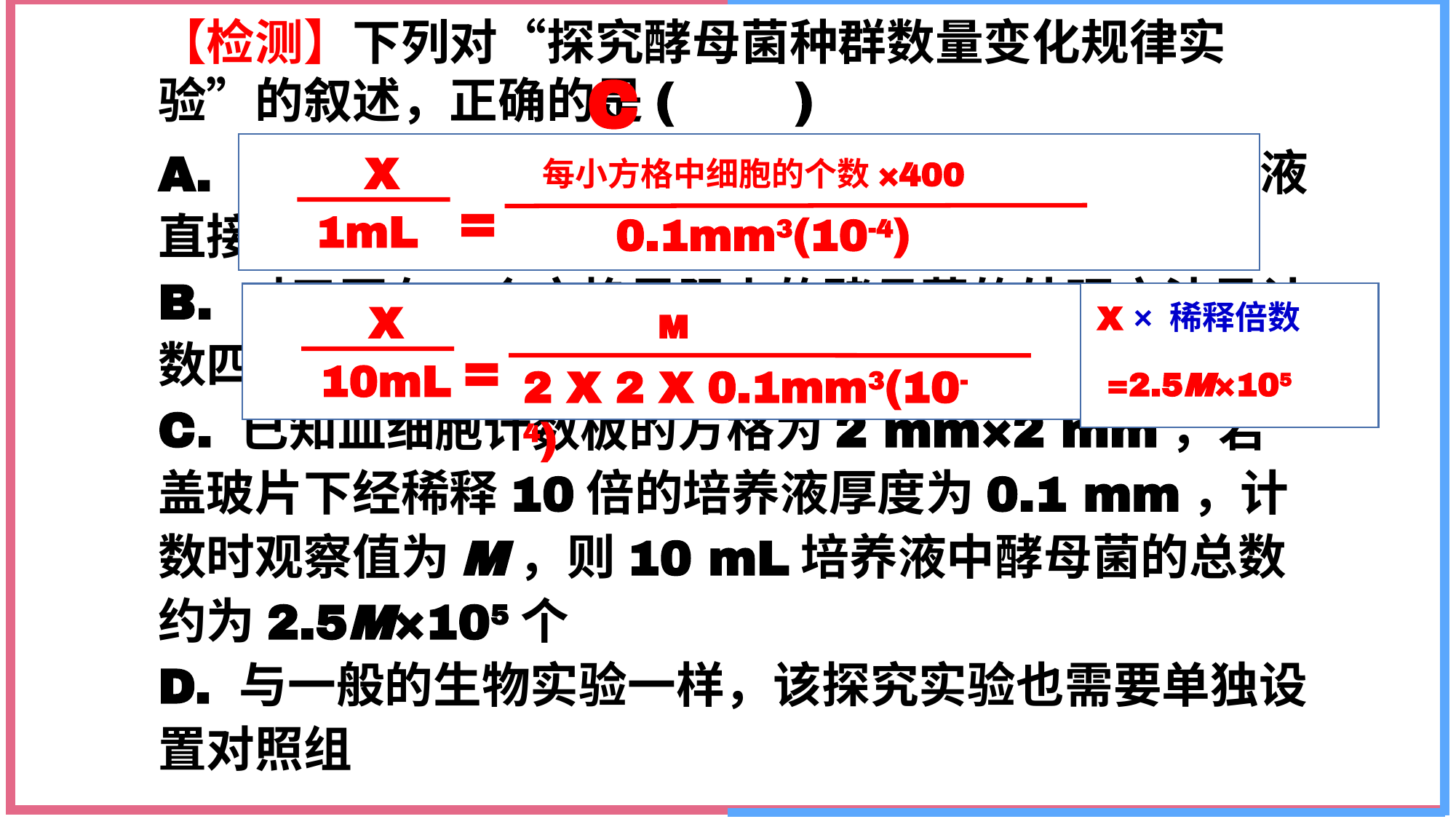

【检测】下列对“探究酵母菌种群数量变化规律实验”的叙述，正确的是(　　)
C
A. 用血细胞计数板计数酵母菌个数时，取适量培养液直接滴加到计数室内
B. 对于压在一个方格界限上的酵母菌的处理方法是计数四条边及其顶角的酵母菌数
C. 已知血细胞计数板的方格为2 mm×2 mm，若盖玻片下经稀释10倍的培养液厚度为0.1 mm，计数时观察值为M，则10 mL培养液中酵母菌的总数约为2.5M×105个
D. 与一般的生物实验一样，该探究实验也需要单独设置对照组

X
每小方格中细胞的个数×400

=
1mL

0.1mm3(10-4)

X

M
=
10mL

2 X 2 X 0.1mm3(10-4)

X × 稀释倍数
=2.5M×105